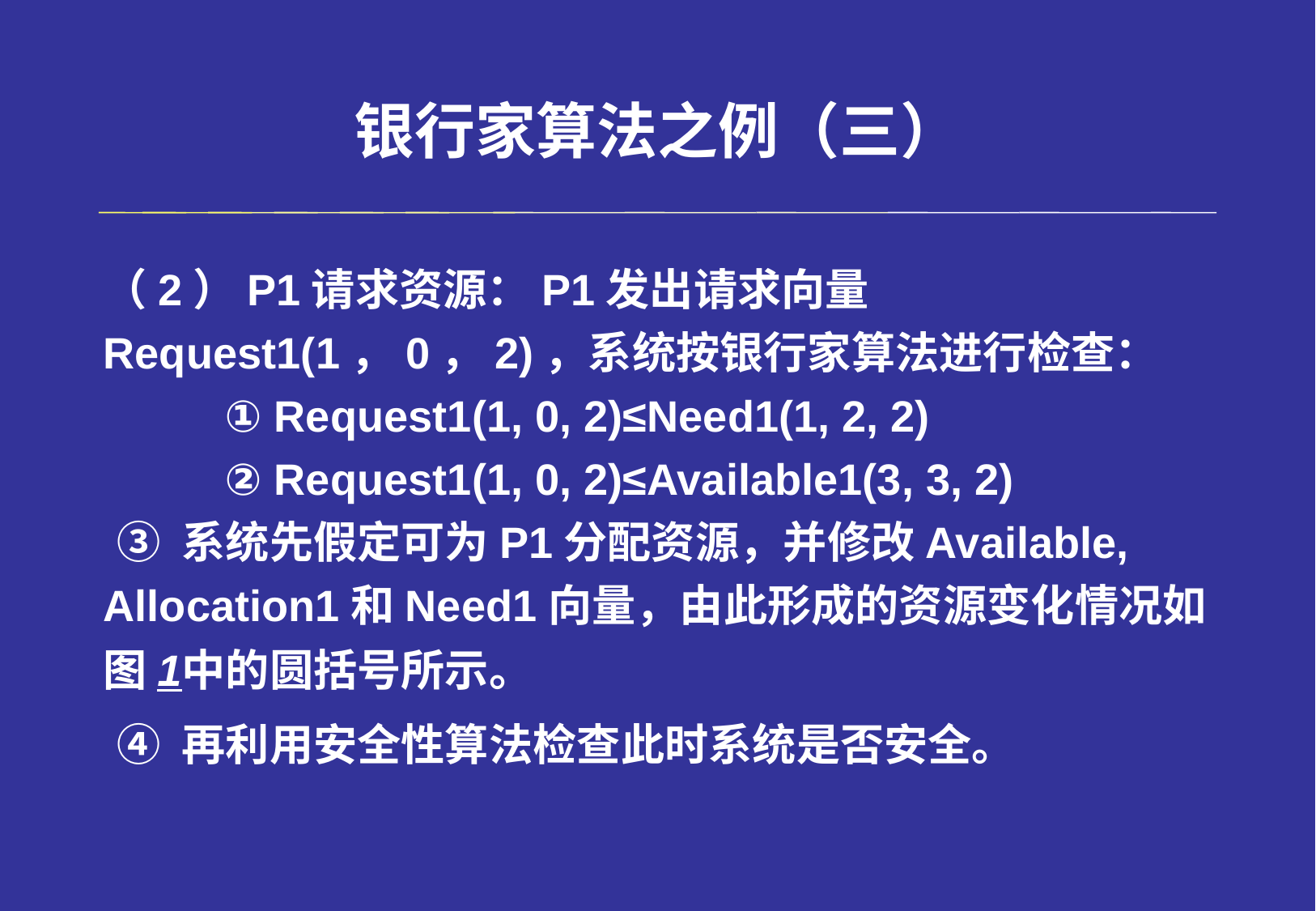

# 银行家算法之例（三）
	（2）P1请求资源：P1发出请求向量Request1(1，0，2)，系统按银行家算法进行检查：
		① Request1(1, 0, 2)≤Need1(1, 2, 2)
     	② Request1(1, 0, 2)≤Available1(3, 3, 2)
      ③ 系统先假定可为P1分配资源，并修改Available, Allocation1和Need1向量，由此形成的资源变化情况如图 1中的圆括号所示。
      ④ 再利用安全性算法检查此时系统是否安全。